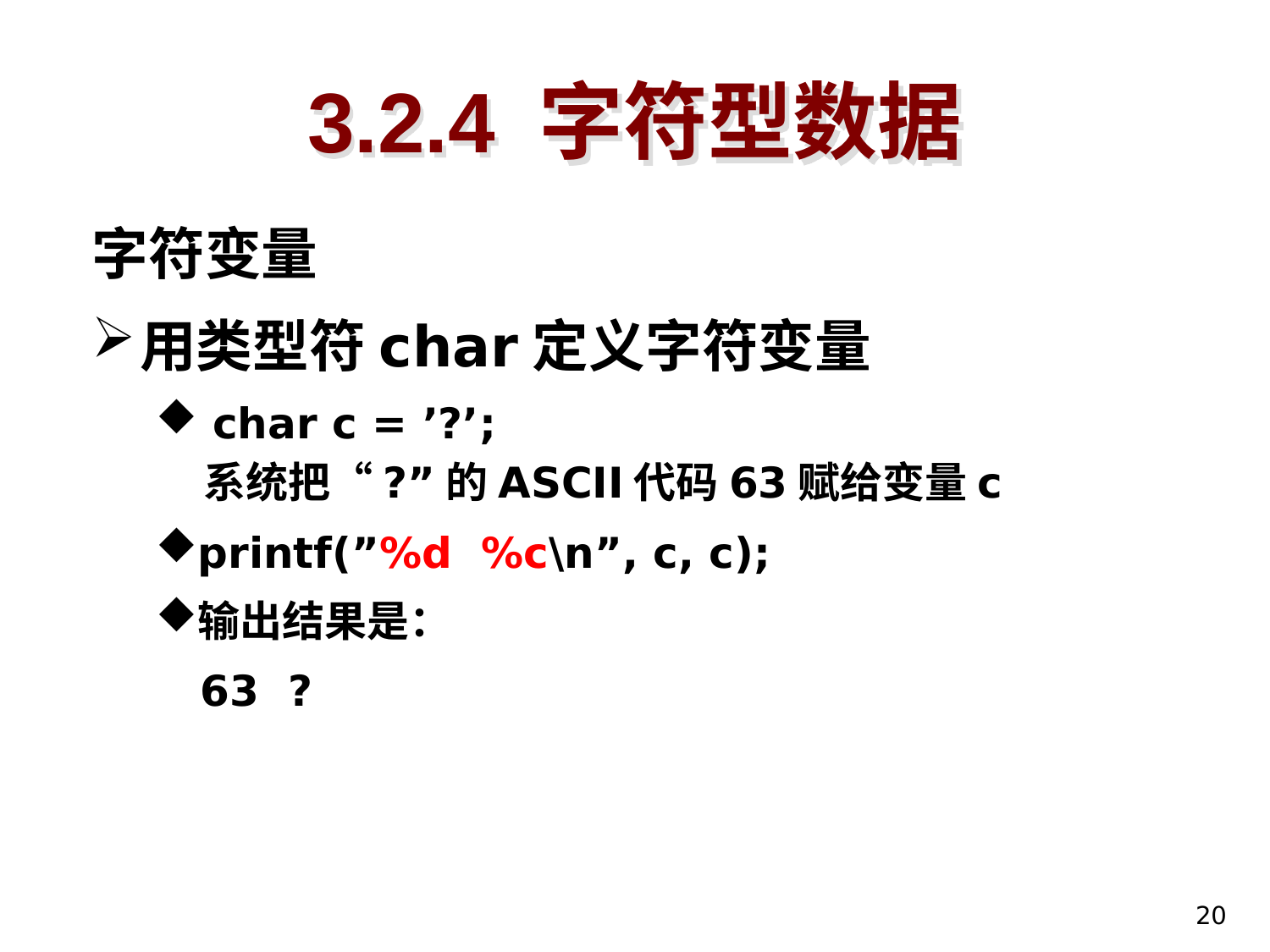

# 3.2.4 字符型数据
字符变量
用类型符char定义字符变量
 char c = ’?’;
    系统把“?”的ASCII代码63赋给变量c
printf(”%d  %c\n”, c, c);
输出结果是：
   63  ?

20